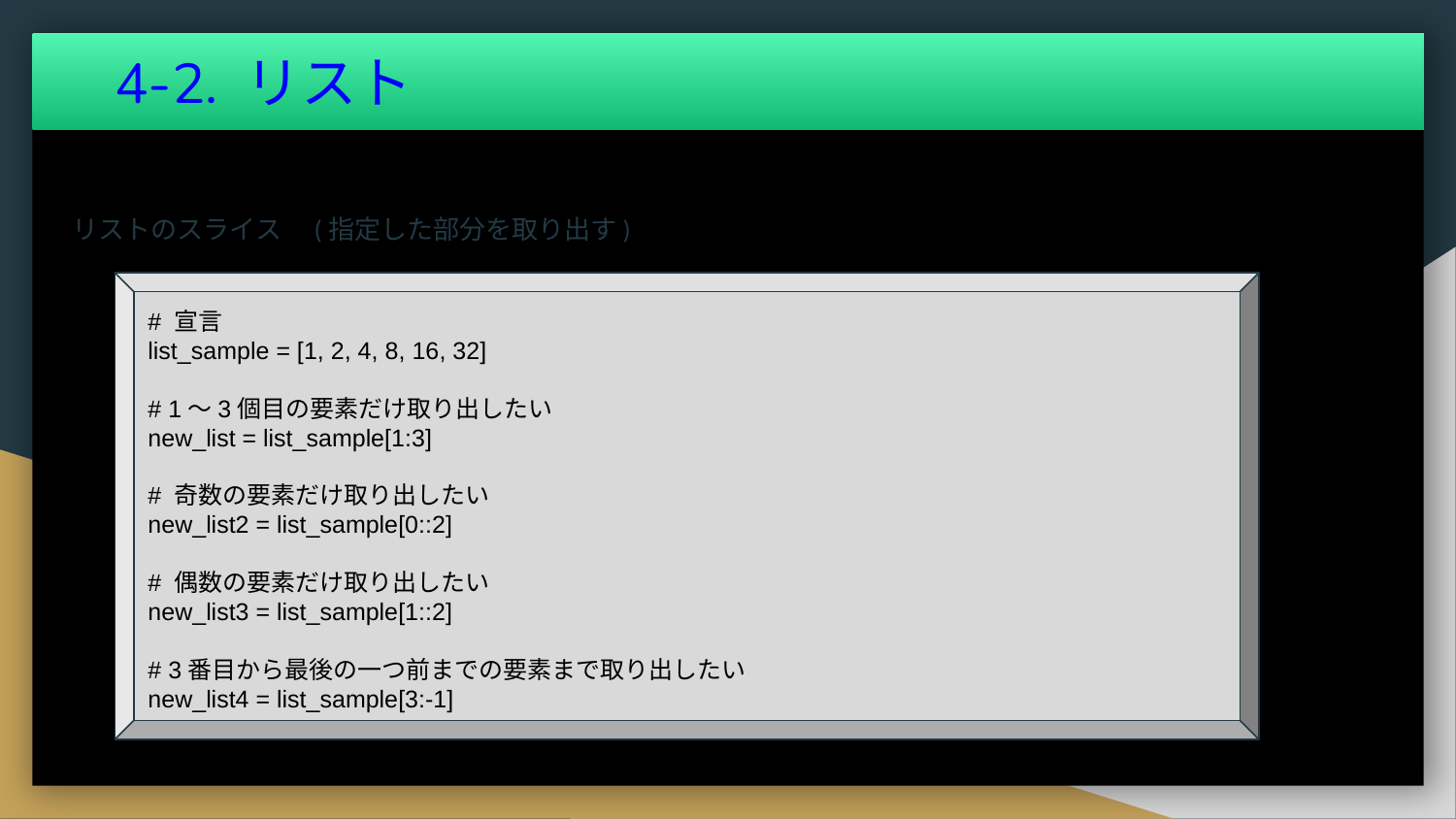

4-2. リスト
リストのスライス　(指定した部分を取り出す)
# 宣言
list_sample = [1, 2, 4, 8, 16, 32]

# 1〜3個目の要素だけ取り出したい
new_list = list_sample[1:3]

# 奇数の要素だけ取り出したい
new_list2 = list_sample[0::2]

# 偶数の要素だけ取り出したい
new_list3 = list_sample[1::2]

# 3番目から最後の一つ前までの要素まで取り出したい
new_list4 = list_sample[3:-1]